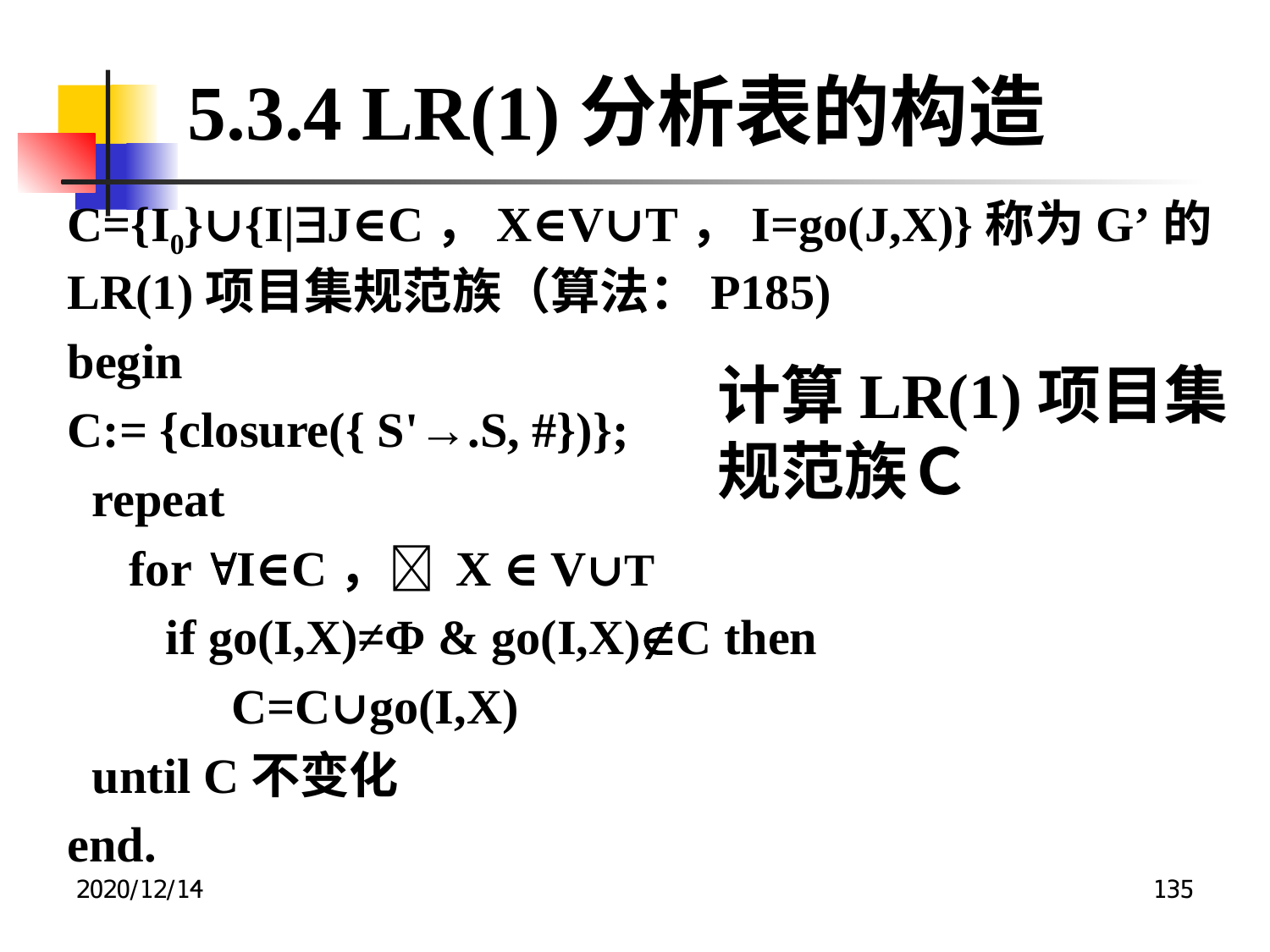

5.3.4 LR(1)分析表的构造
C={I0}∪{I|∃J∈C，X∈V∪T，I=go(J,X)}称为G’的LR(1)项目集规范族（算法：P185)
begin
C:= {closure({ S'→.S, #})};
  repeat
     for ∀I∈C，∀ X ∈ V∪T
        if go(I,X)≠Φ & go(I,X)∉C then
 	   C=C∪go(I,X)
  until C不变化
end.
计算LR(1)项目集规范族Ｃ
2020/12/14
135